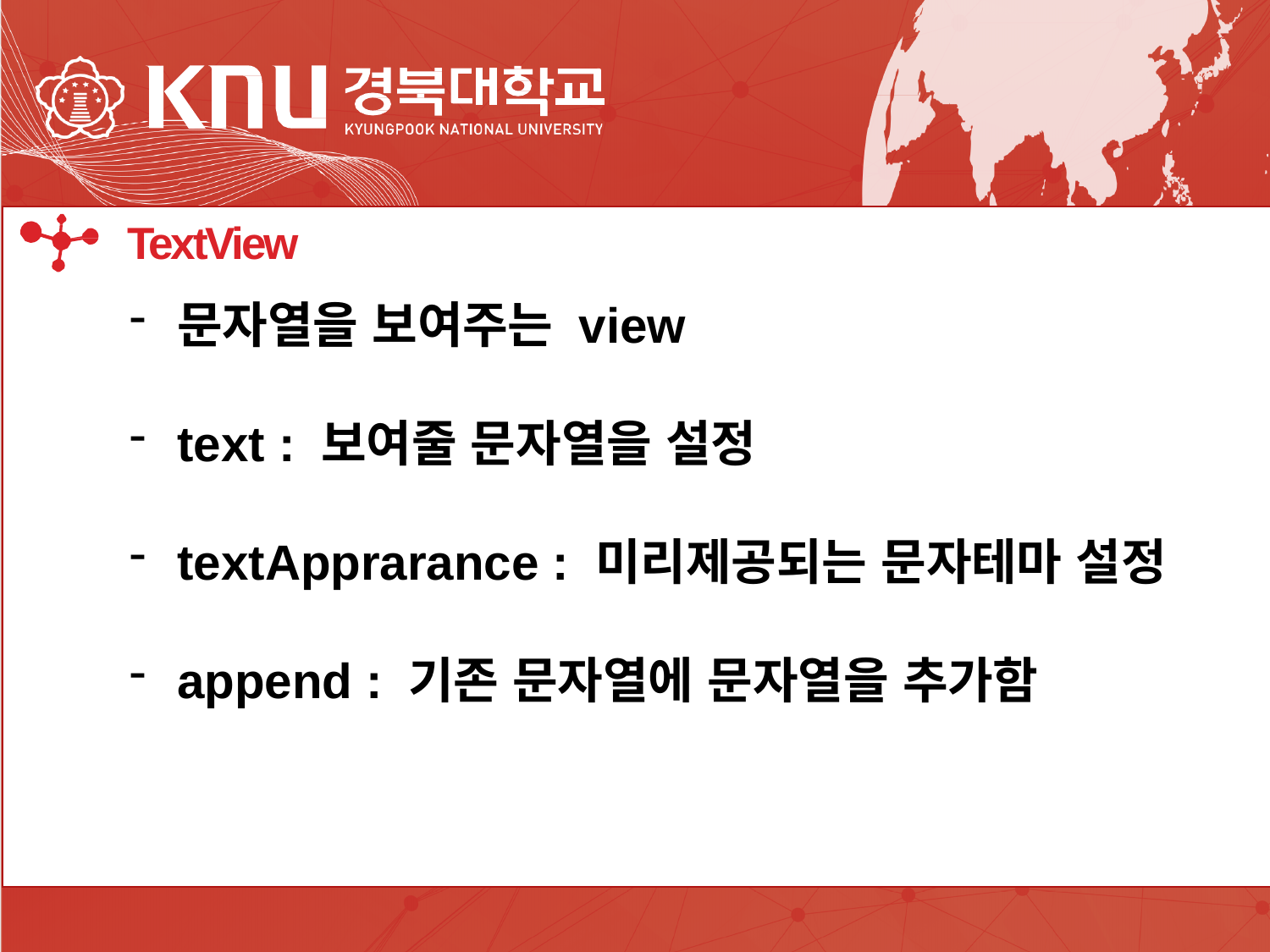

IDE

TextView

문자열을 보여주는 view

text : 보여줄 문자열을 설정

textApprarance : 미리제공되는 문자테마 설정

append : 기존 문자열에 문자열을 추가함